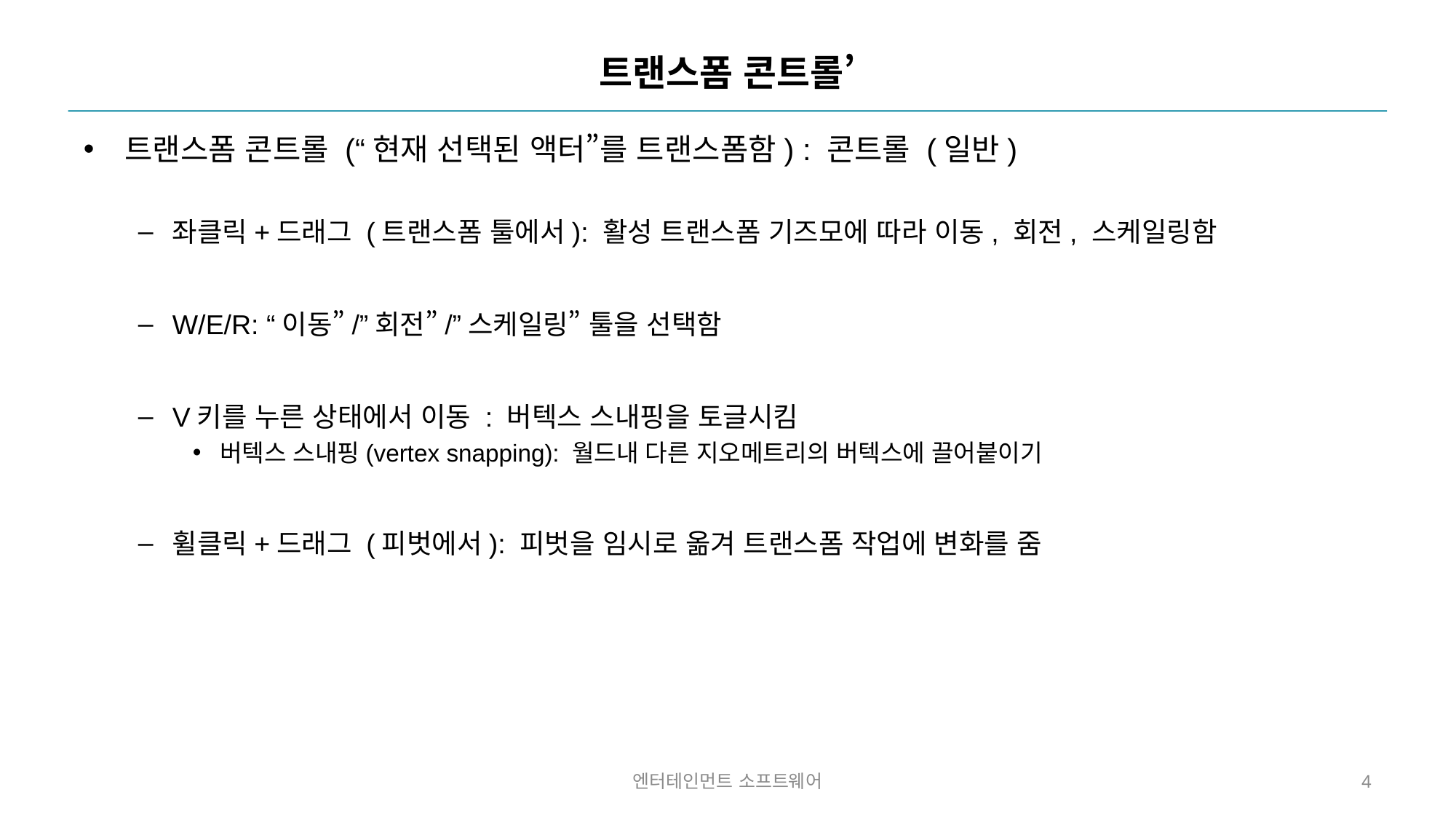

# 트랜스폼 콘트롤’
트랜스폼 콘트롤 (“현재 선택된 액터”를 트랜스폼함) : 콘트롤 (일반)

좌클릭+드래그 (트랜스폼 툴에서): 활성 트랜스폼 기즈모에 따라 이동, 회전, 스케일링함

W/E/R: “이동”/”회전”/”스케일링” 툴을 선택함

V키를 누른 상태에서 이동 : 버텍스 스내핑을 토글시킴
버텍스 스내핑(vertex snapping): 월드내 다른 지오메트리의 버텍스에 끌어붙이기

휠클릭+드래그 (피벗에서): 피벗을 임시로 옮겨 트랜스폼 작업에 변화를 줌

엔터테인먼트 소프트웨어
4